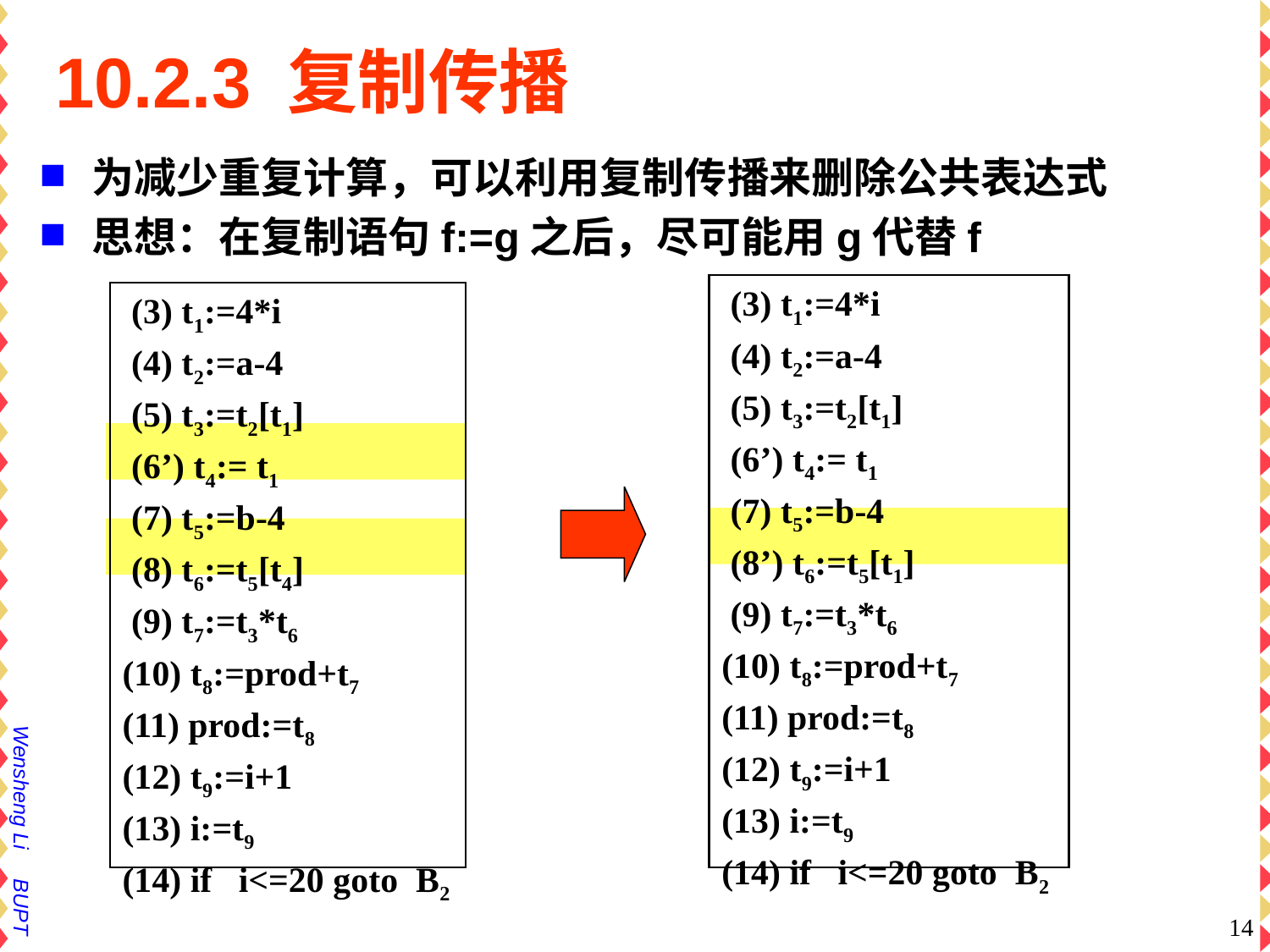

# 10.2.3 复制传播
为减少重复计算，可以利用复制传播来删除公共表达式
思想：在复制语句f:=g之后，尽可能用g代替f
 (3) t1:=4*i
 (4) t2:=a-4
 (5) t3:=t2[t1]
 (6’) t4:= t1
 (7) t5:=b-4
 (8’) t6:=t5[t1]
 (9) t7:=t3*t6
(10) t8:=prod+t7
(11) prod:=t8
(12) t9:=i+1
(13) i:=t9
(14) if   i<=20 goto  B2
 (3) t1:=4*i
 (4) t2:=a-4
 (5) t3:=t2[t1]
 (6’) t4:= t1
 (7) t5:=b-4
 (8) t6:=t5[t4]
 (9) t7:=t3*t6
(10) t8:=prod+t7
(11) prod:=t8
(12) t9:=i+1
(13) i:=t9
(14) if   i<=20 goto  B2

14